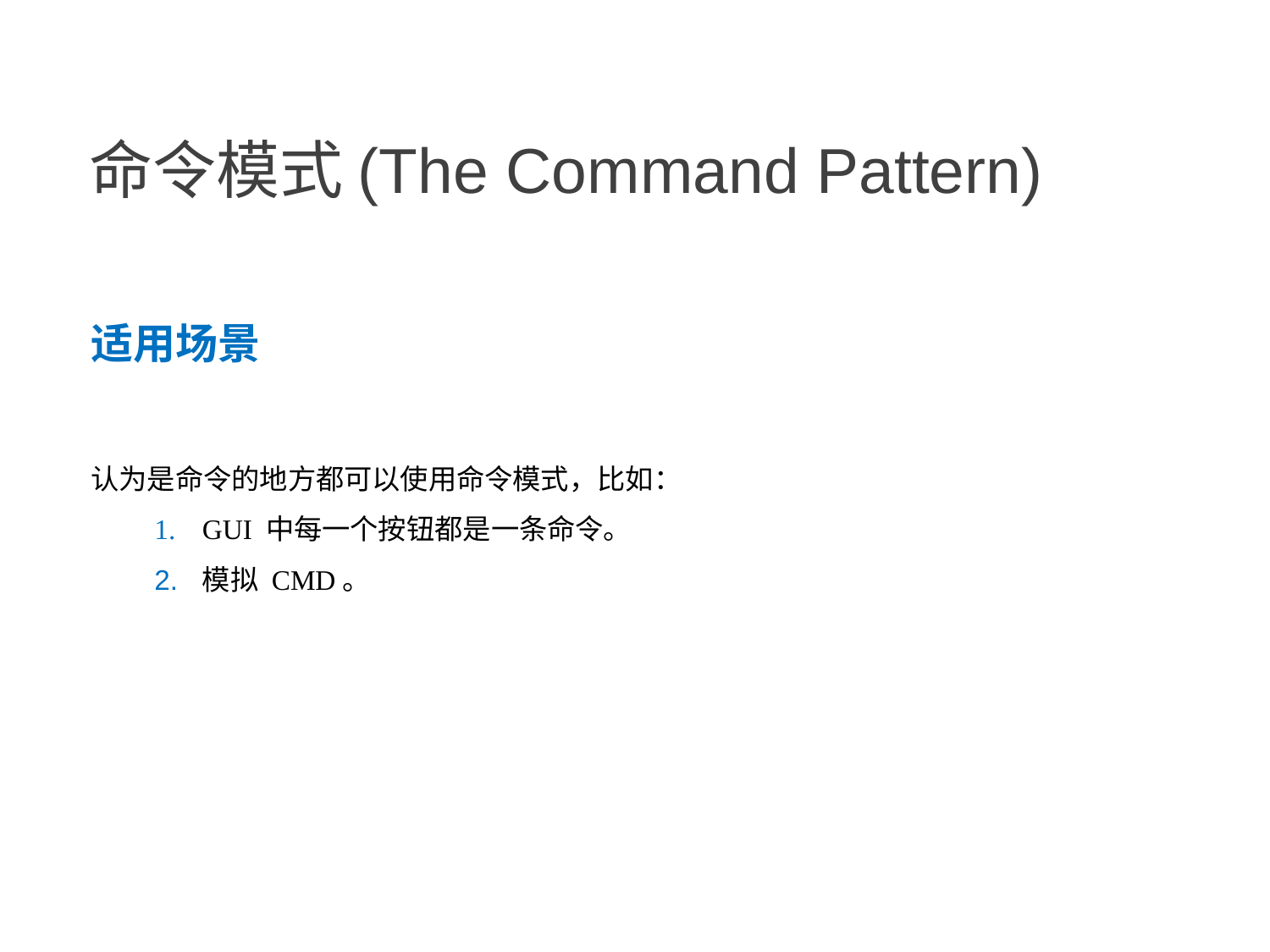

命令模式(The Command Pattern)
适用场景

认为是命令的地方都可以使用命令模式，比如：
GUI 中每一个按钮都是一条命令。
模拟 CMD。